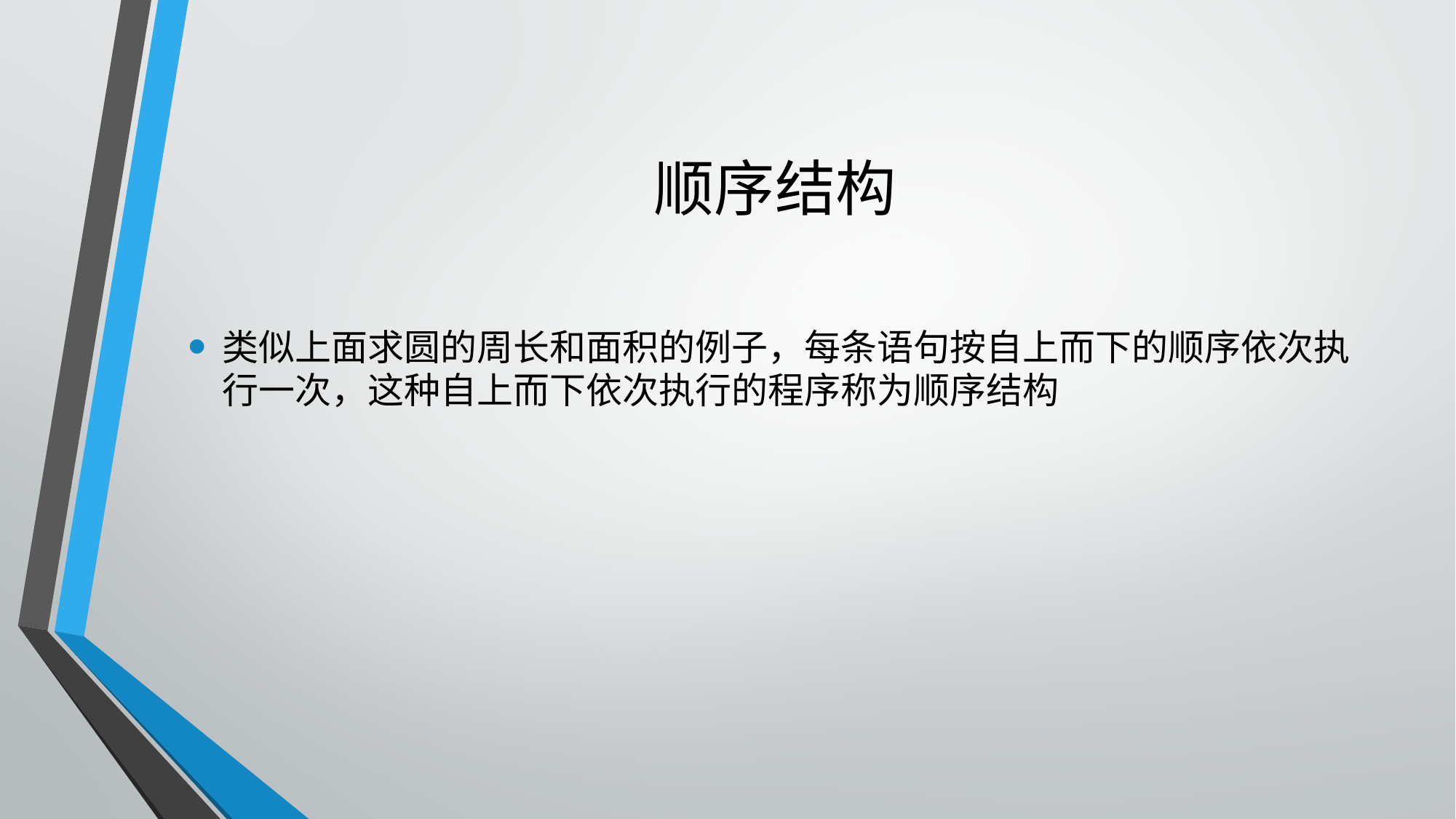

# 顺序结构
类似上面求圆的周长和面积的例子，每条语句按自上而下的顺序依次执行一次，这种自上而下依次执行的程序称为顺序结构